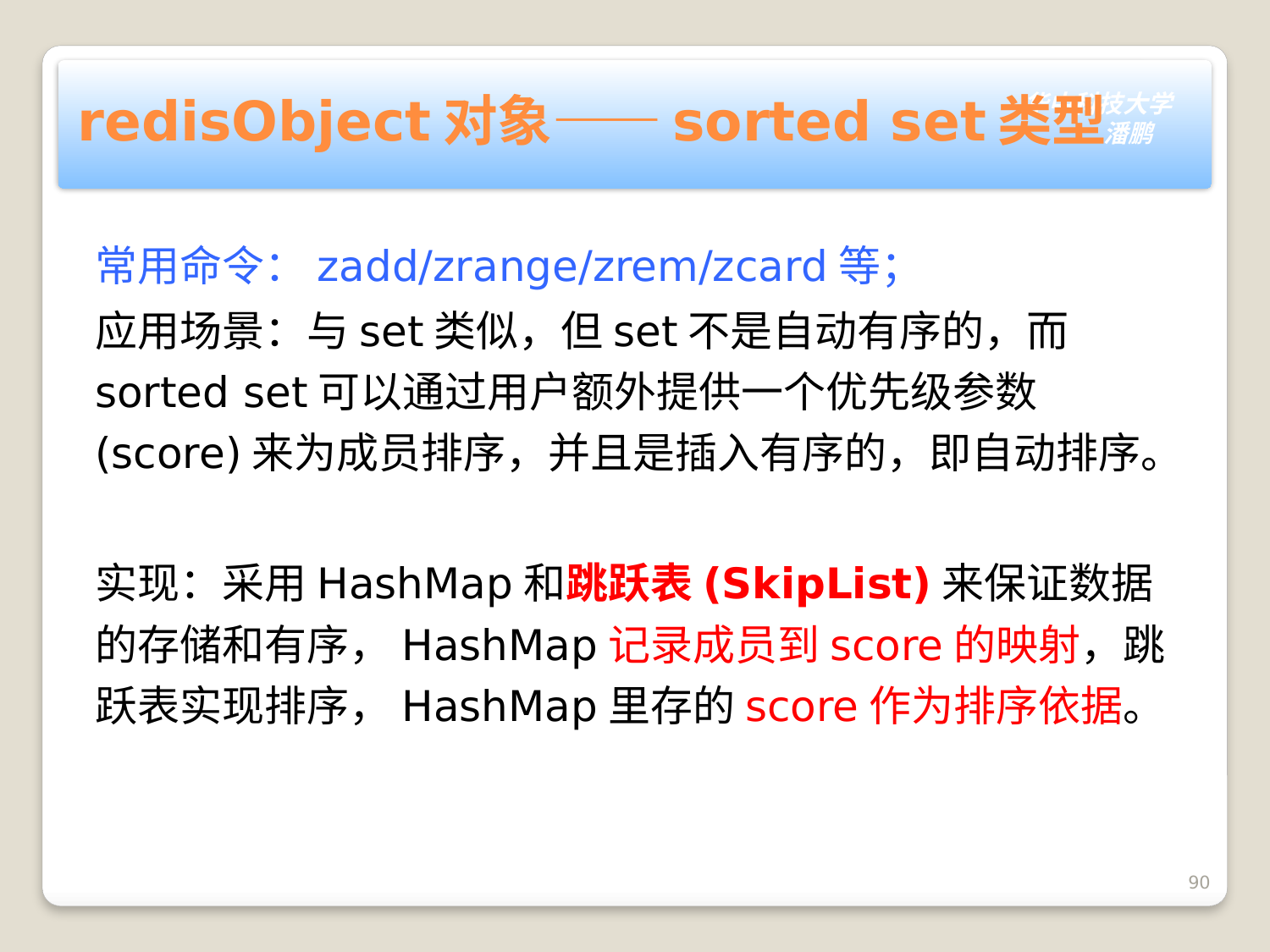

# redisObject对象——sorted set类型
常用命令：zadd/zrange/zrem/zcard等；
应用场景：与set类似，但set不是自动有序的，而sorted set可以通过用户额外提供一个优先级参数(score)来为成员排序，并且是插入有序的，即自动排序。

实现：采用HashMap和跳跃表(SkipList)来保证数据的存储和有序，HashMap记录成员到score的映射，跳跃表实现排序，HashMap里存的score作为排序依据。
90